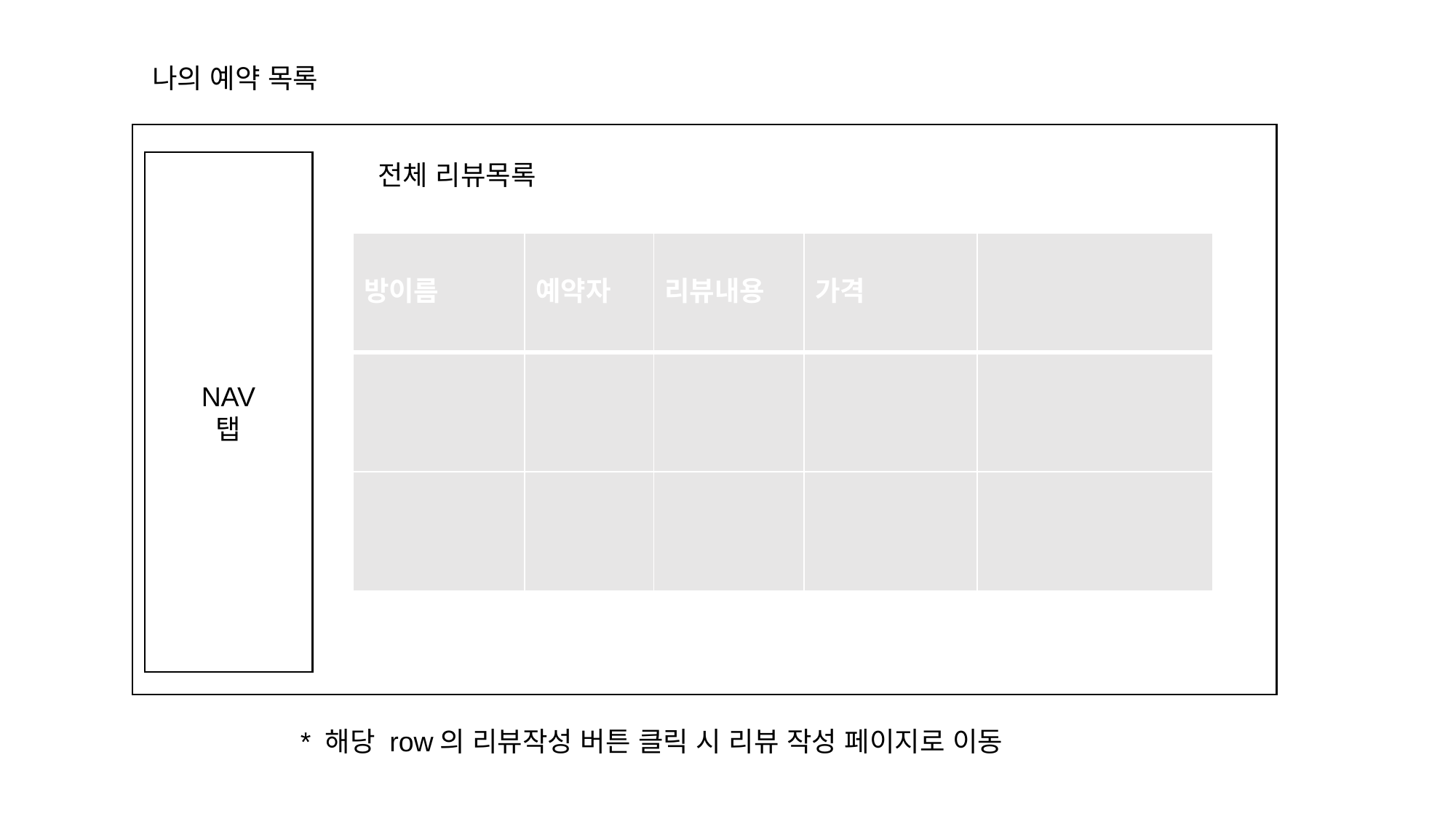

나의 예약 목록

NAV
탭
전체 리뷰목록
| 방이름 | 예약자 | 리뷰내용 | 가격 |  |
| --- | --- | --- | --- | --- |
|  |  |  |  |  |
|  |  |  |  |  |
* 해당 row의 리뷰작성 버튼 클릭 시 리뷰 작성 페이지로 이동